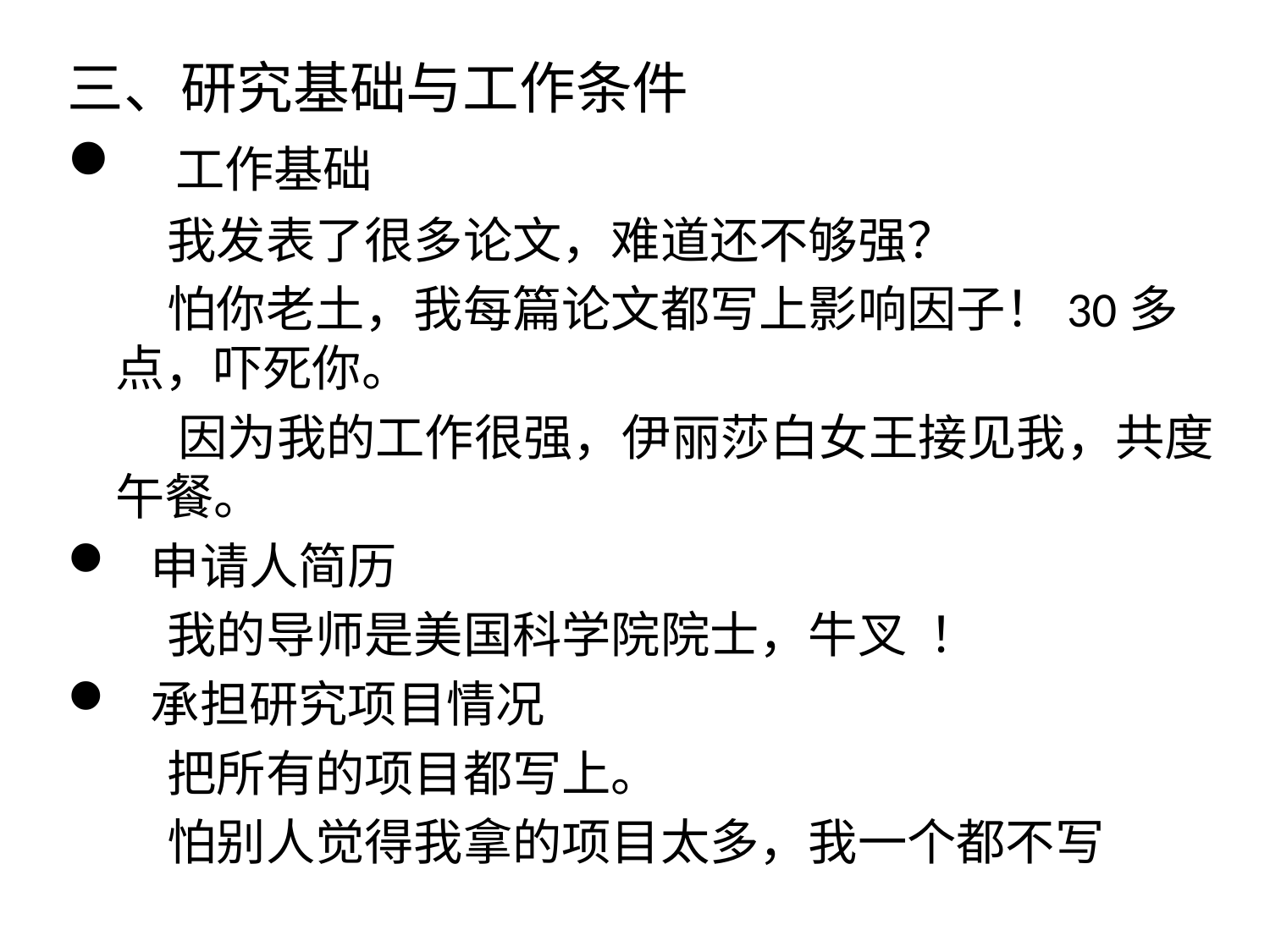

三、研究基础与工作条件
   工作基础
        我发表了很多论文，难道还不够强？
        怕你老土，我每篇论文都写上影响因子！30多点，吓死你。
         因为我的工作很强，伊丽莎白女王接见我，共度午餐。
  申请人简历
        我的导师是美国科学院院士，牛叉  ！
  承担研究项目情况
        把所有的项目都写上。
        怕别人觉得我拿的项目太多，我一个都不写